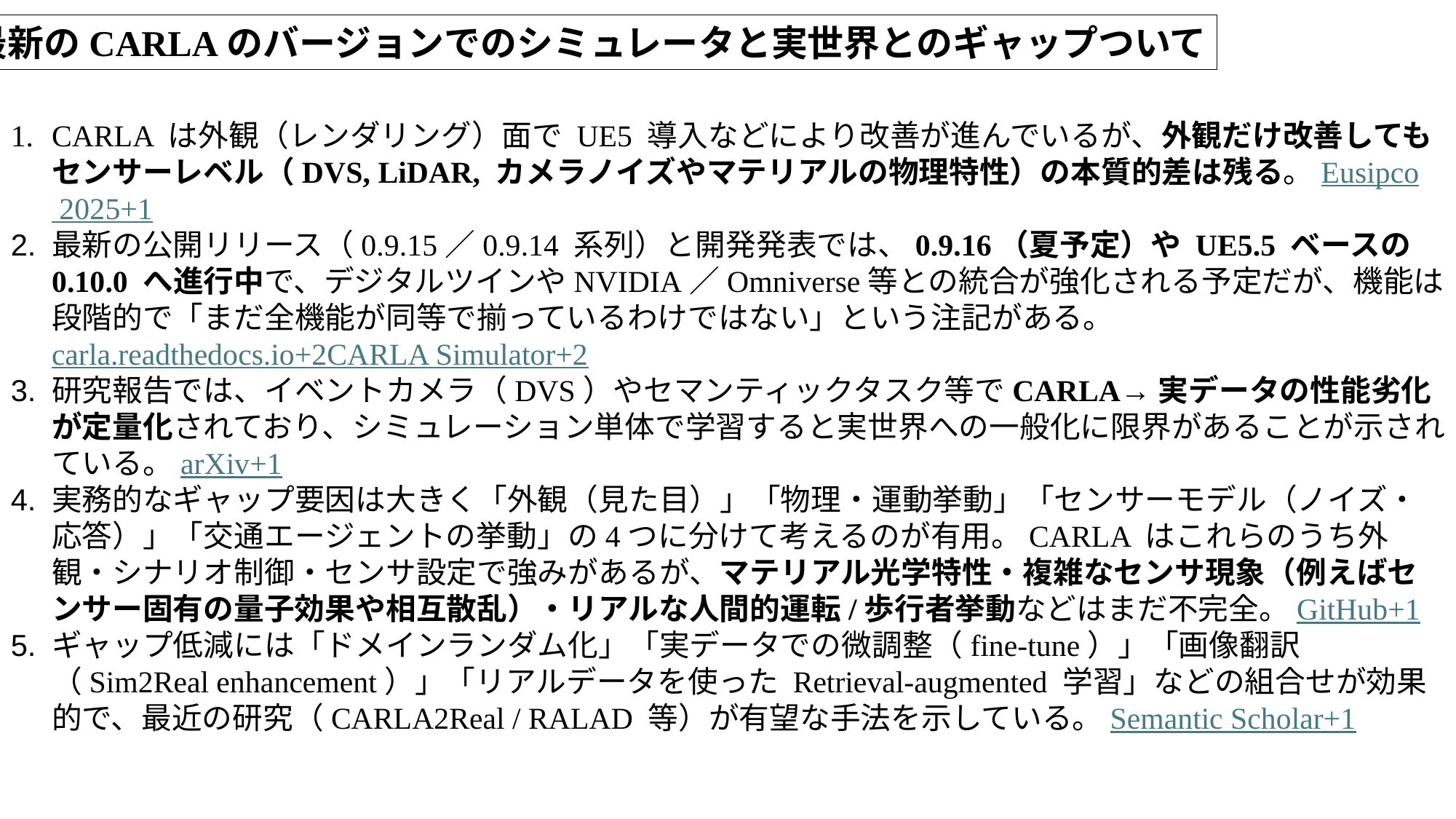

最新のCARLAのバージョンでのシミュレータと実世界とのギャップついて
CARLA は外観（レンダリング）面で UE5 導入などにより改善が進んでいるが、外観だけ改善してもセンサーレベル（DVS, LiDAR, カメラノイズやマテリアルの物理特性）の本質的差は残る。Eusipco 2025+1
最新の公開リリース（0.9.15／0.9.14 系列）と開発発表では、0.9.16（夏予定）や UE5.5 ベースの 0.10.0 へ進行中で、デジタルツインやNVIDIA／Omniverse等との統合が強化される予定だが、機能は段階的で「まだ全機能が同等で揃っているわけではない」という注記がある。carla.readthedocs.io+2CARLA Simulator+2
研究報告では、イベントカメラ（DVS）やセマンティックタスク等でCARLA→実データの性能劣化が定量化されており、シミュレーション単体で学習すると実世界への一般化に限界があることが示されている。arXiv+1
実務的なギャップ要因は大きく「外観（見た目）」「物理・運動挙動」「センサーモデル（ノイズ・応答）」「交通エージェントの挙動」の4つに分けて考えるのが有用。CARLA はこれらのうち外観・シナリオ制御・センサ設定で強みがあるが、マテリアル光学特性・複雑なセンサ現象（例えばセンサー固有の量子効果や相互散乱）・リアルな人間的運転/歩行者挙動などはまだ不完全。GitHub+1
ギャップ低減には「ドメインランダム化」「実データでの微調整（fine-tune）」「画像翻訳（Sim2Real enhancement）」「リアルデータを使った Retrieval-augmented 学習」などの組合せが効果的で、最近の研究（CARLA2Real / RALAD 等）が有望な手法を示している。Semantic Scholar+1